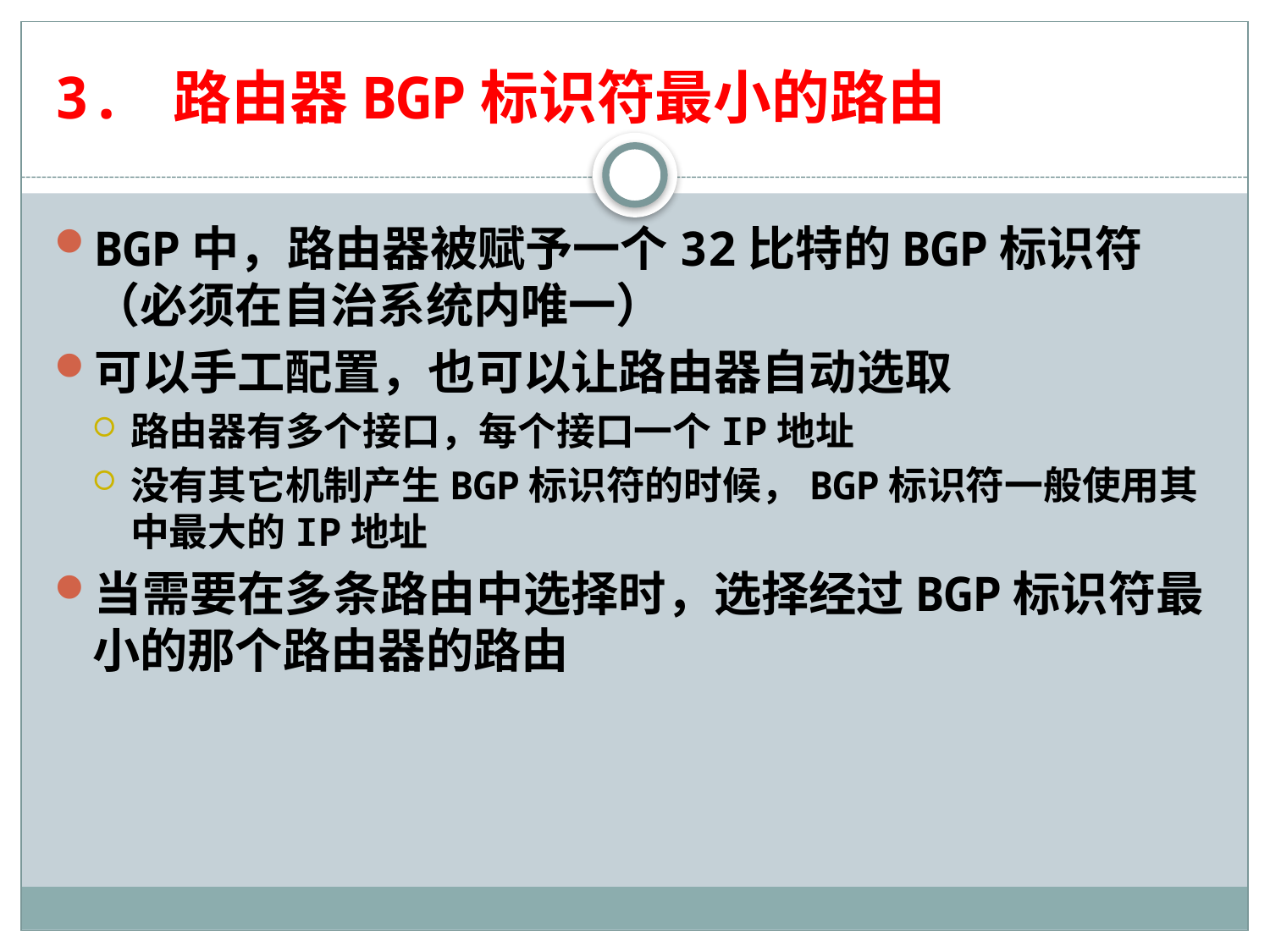

# 3. 路由器BGP标识符最小的路由
BGP中，路由器被赋予一个32比特的BGP标识符（必须在自治系统内唯一）
可以手工配置，也可以让路由器自动选取
路由器有多个接口，每个接口一个IP地址
没有其它机制产生BGP标识符的时候，BGP标识符一般使用其中最大的IP地址
当需要在多条路由中选择时，选择经过BGP标识符最小的那个路由器的路由